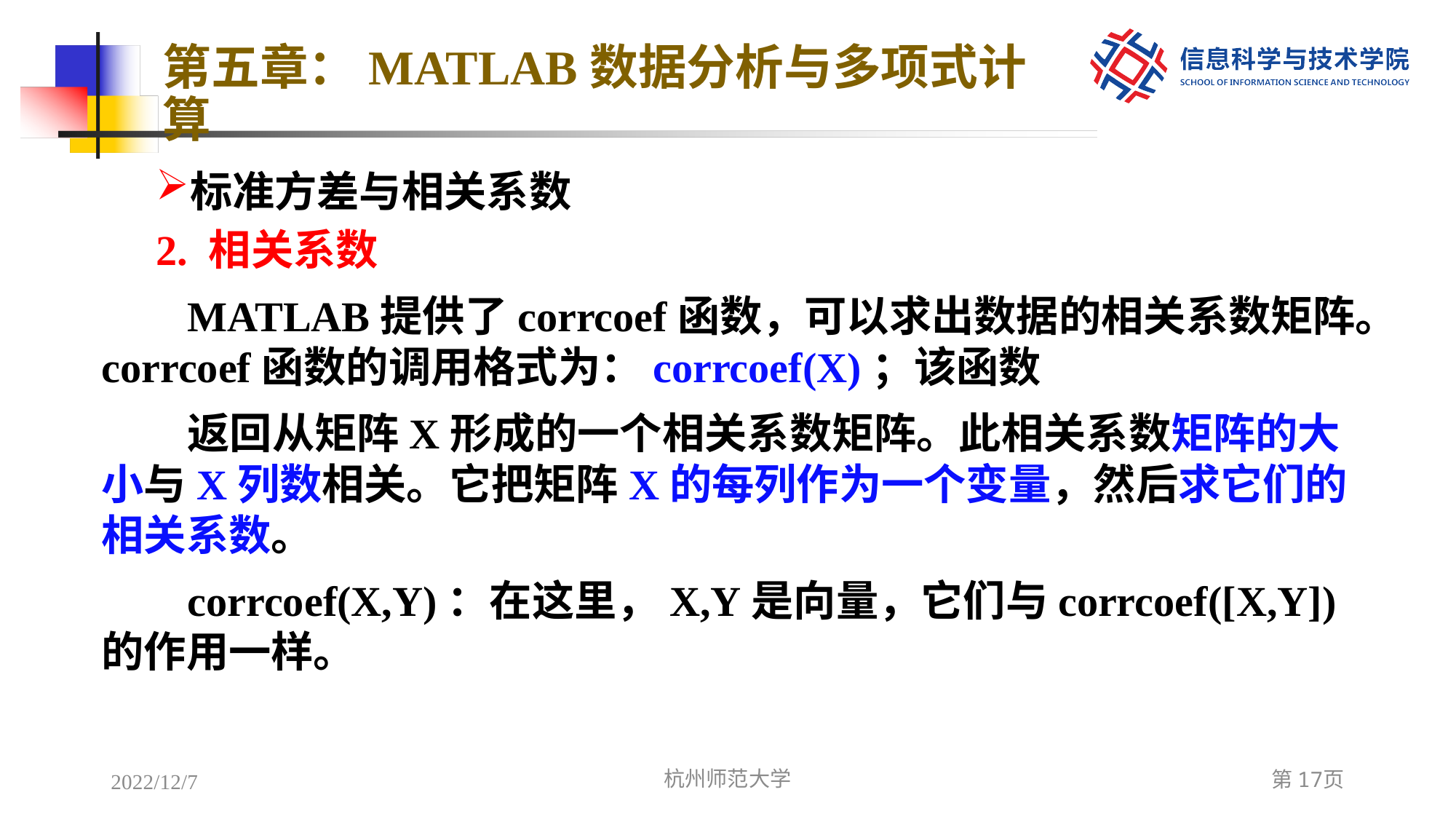

# 第五章：MATLAB数据分析与多项式计算
标准方差与相关系数
2. 相关系数
MATLAB提供了corrcoef函数，可以求出数据的相关系数矩阵。corrcoef函数的调用格式为：corrcoef(X)；该函数
返回从矩阵X形成的一个相关系数矩阵。此相关系数矩阵的大小与X列数相关。它把矩阵X的每列作为一个变量，然后求它们的相关系数。
corrcoef(X,Y)：在这里，X,Y是向量，它们与corrcoef([X,Y])的作用一样。

2022/12/7
杭州师范大学
第17页